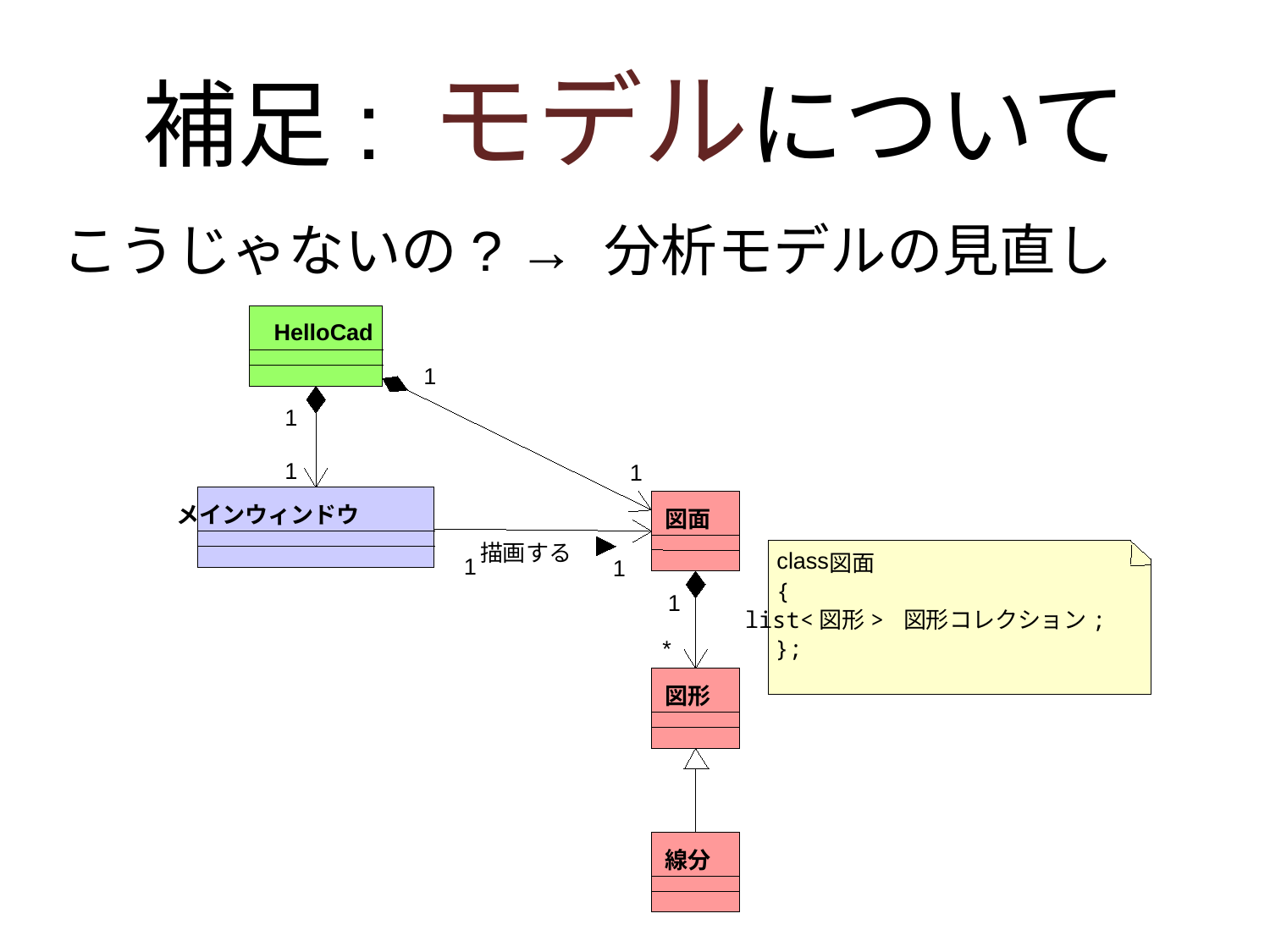

# 補足: モデルについて
こうじゃないの? → 分析モデルの見直し

HelloCad

1

1

1
1

メインウィンドウ
図面

描画する

class
図面

1
1

{
1

    list<図形> 図形コレクション;
*
};

図形

線分